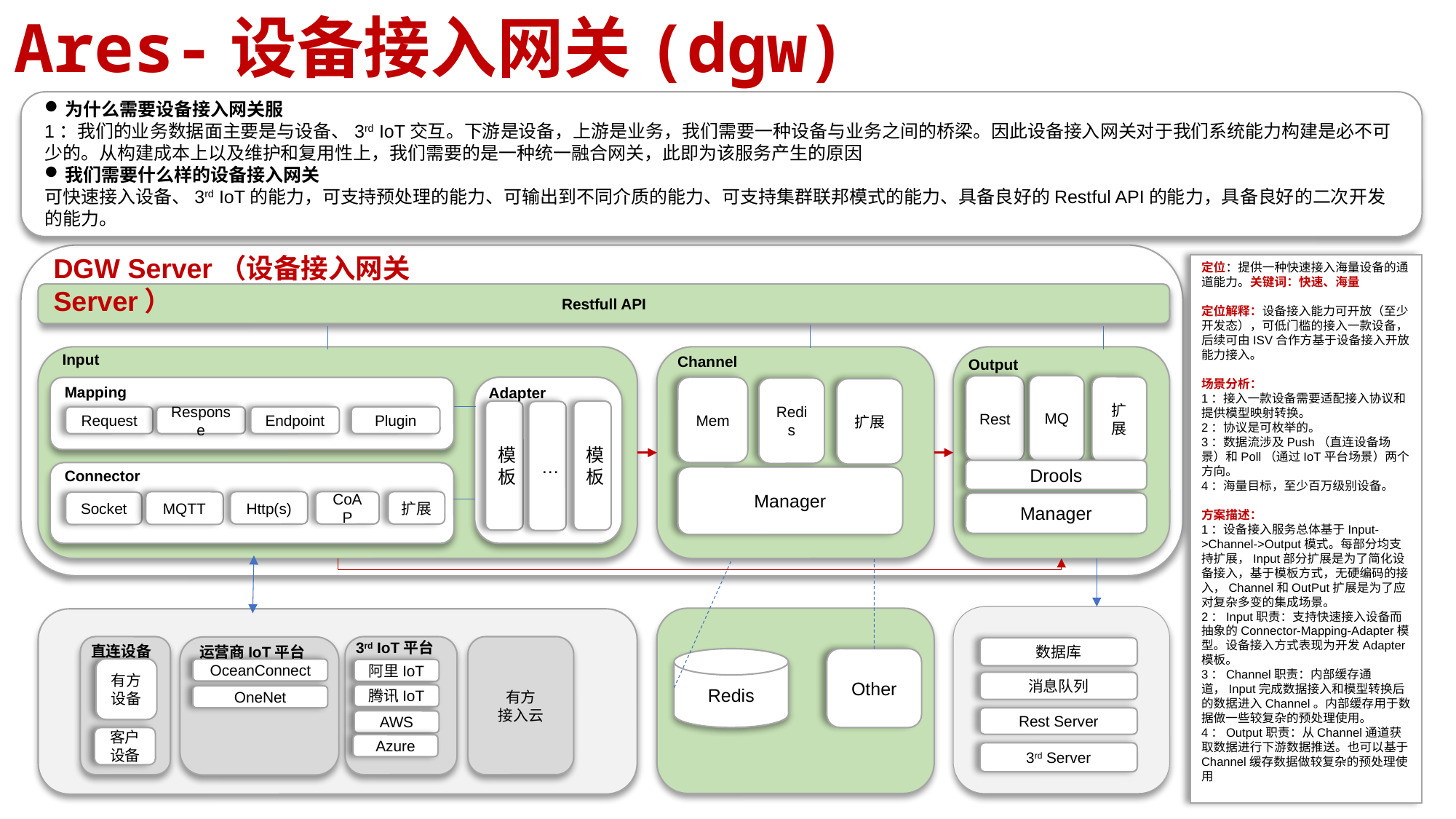

Ares-设备接入网关(dgw)

为什么需要设备接入网关服
1：我们的业务数据面主要是与设备、3rd IoT交互。下游是设备，上游是业务，我们需要一种设备与业务之间的桥梁。因此设备接入网关对于我们系统能力构建是必不可少的。从构建成本上以及维护和复用性上，我们需要的是一种统一融合网关，此即为该服务产生的原因
我们需要什么样的设备接入网关
可快速接入设备、3rd IoT的能力，可支持预处理的能力、可输出到不同介质的能力、可支持集群联邦模式的能力、具备良好的Restful API的能力，具备良好的二次开发的能力。

DGW Server（设备接入网关Server）
定位：提供一种快速接入海量设备的通道能力。关键词：快速、海量

定位解释：设备接入能力可开放（至少开发态），可低门槛的接入一款设备，后续可由ISV合作方基于设备接入开放能力接入。

场景分析：
1：接入一款设备需要适配接入协议和提供模型映射转换。
2：协议是可枚举的。
3：数据流涉及Push（直连设备场景）和Poll（通过IoT平台场景）两个方向。
4：海量目标，至少百万级别设备。

方案描述：
1：设备接入服务总体基于Input->Channel->Output模式。每部分均支持扩展，Input部分扩展是为了简化设备接入，基于模板方式，无硬编码的接入，Channel和OutPut扩展是为了应对复杂多变的集成场景。
2：Input职责：支持快速接入设备而抽象的Connector-Mapping-Adapter模型。设备接入方式表现为开发Adapter模板。
3：Channel职责：内部缓存通道，Input完成数据接入和模型转换后的数据进入Channel。内部缓存用于数据做一些较复杂的预处理使用。
4：Output职责：从Channel通道获取数据进行下游数据推送。也可以基于Channel缓存数据做较复杂的预处理使用

Restfull API
Input

Channel
Output
MQ
Rest
扩展

Mem

Mapping
Adapter
Redis
扩展
模板
模板
…
Request
Response
Endpoint
Plugin
Drools
Connector

Manager
MQTT
Http(s)
CoAP
扩展
Socket
Manager

3rd IoT平台

有方
接入云
直连设备

运营商IoT平台

数据库
Redis
Other
有方设备
OceanConnect
阿里IoT
消息队列
腾讯IoT
OneNet
Rest Server
AWS
客户设备
Azure
3rd Server